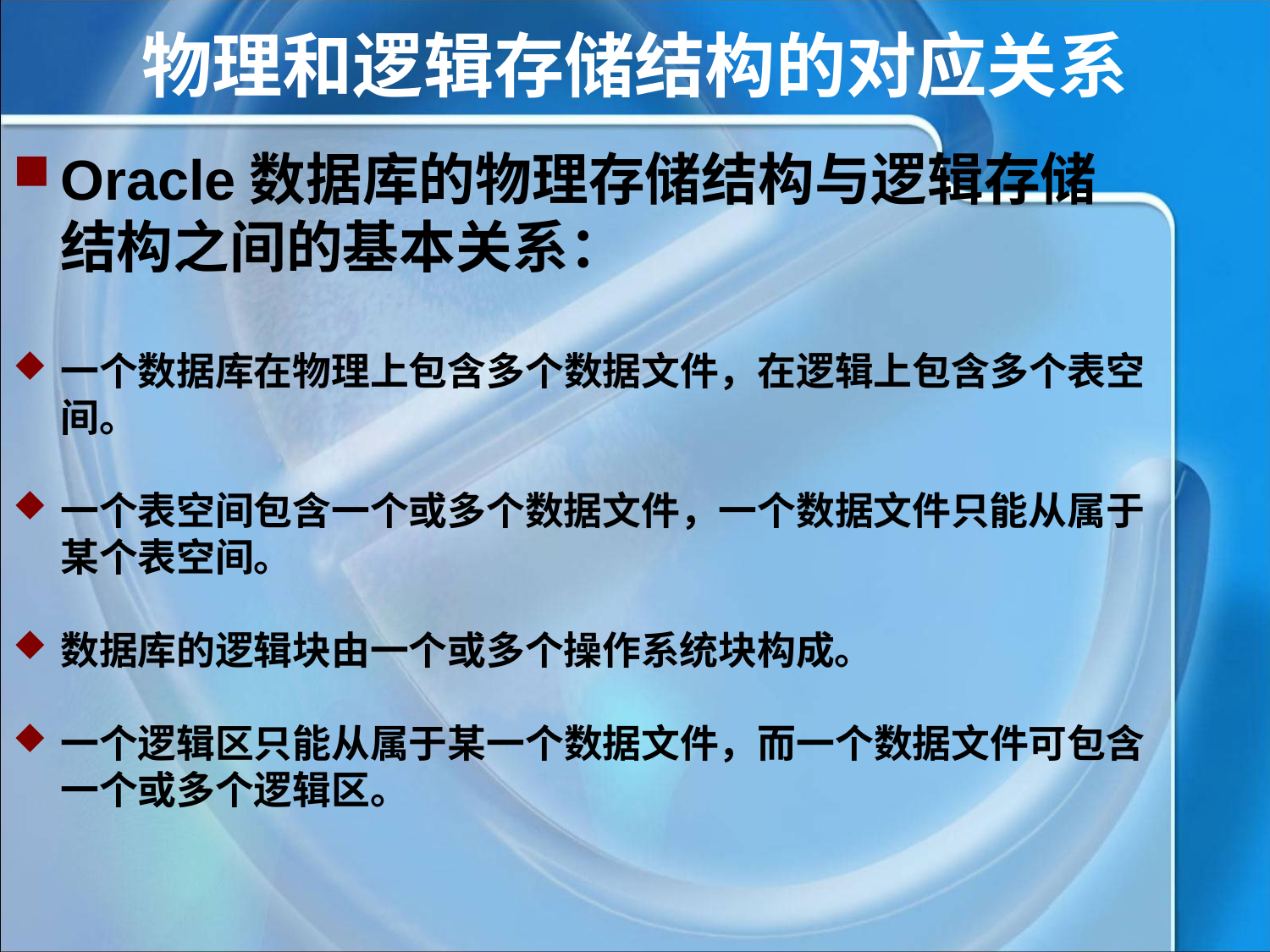

物理和逻辑存储结构的对应关系
Oracle数据库的物理存储结构与逻辑存储结构之间的基本关系：

一个数据库在物理上包含多个数据文件，在逻辑上包含多个表空间。

一个表空间包含一个或多个数据文件，一个数据文件只能从属于某个表空间。

数据库的逻辑块由一个或多个操作系统块构成。

一个逻辑区只能从属于某一个数据文件，而一个数据文件可包含一个或多个逻辑区。